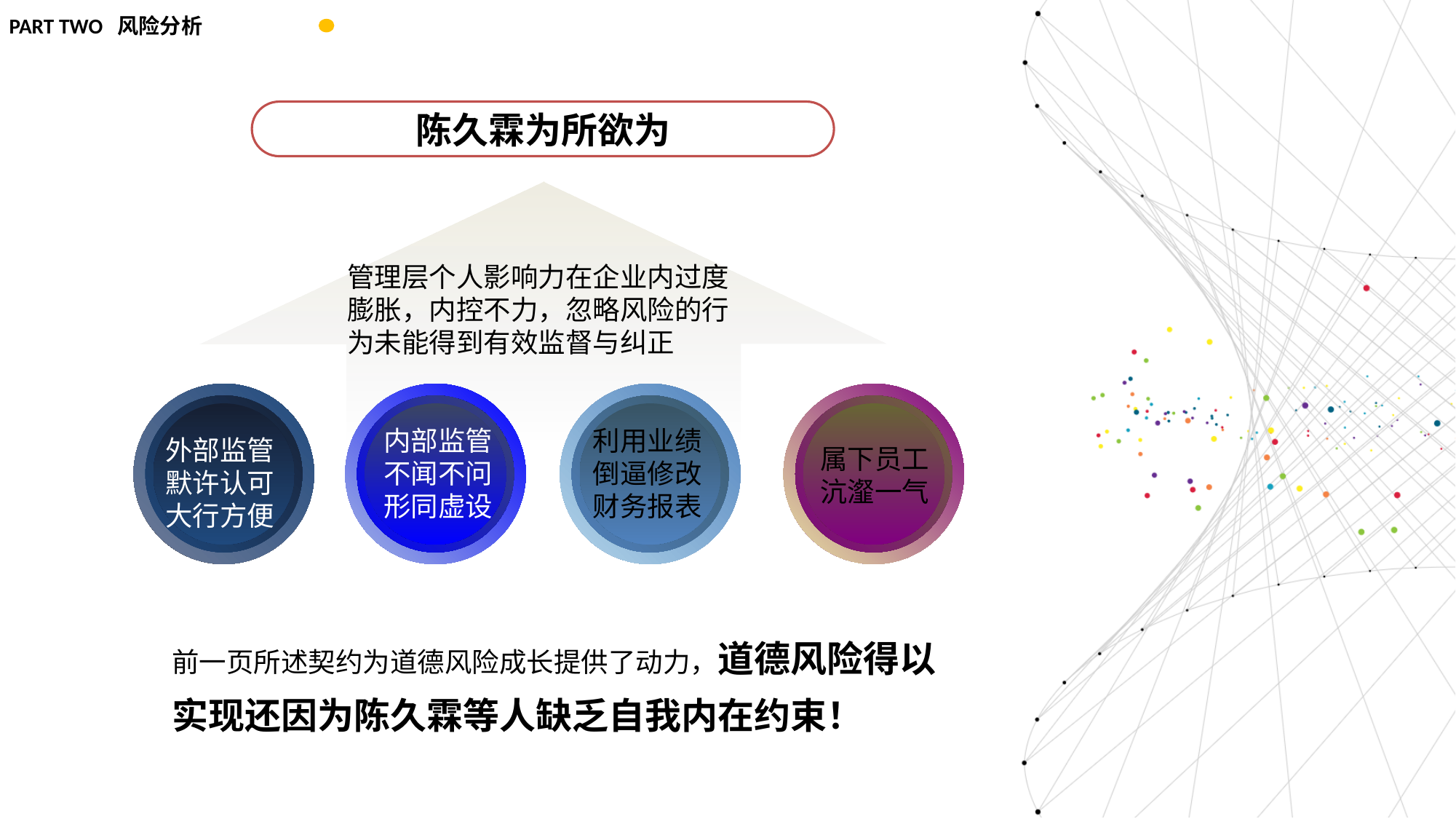

PART TWO  风险分析

陈久霖为所欲为

管理层个人影响力在企业内过度膨胀，内控不力，忽略风险的行为未能得到有效监督与纠正

内部监管不闻不问
形同虚设
利用业绩倒逼修改财务报表
外部监管默许认可
大行方便
属下员工
沆瀣一气
前一页所述契约为道德风险成长提供了动力，道德风险得以实现还因为陈久霖等人缺乏自我内在约束！